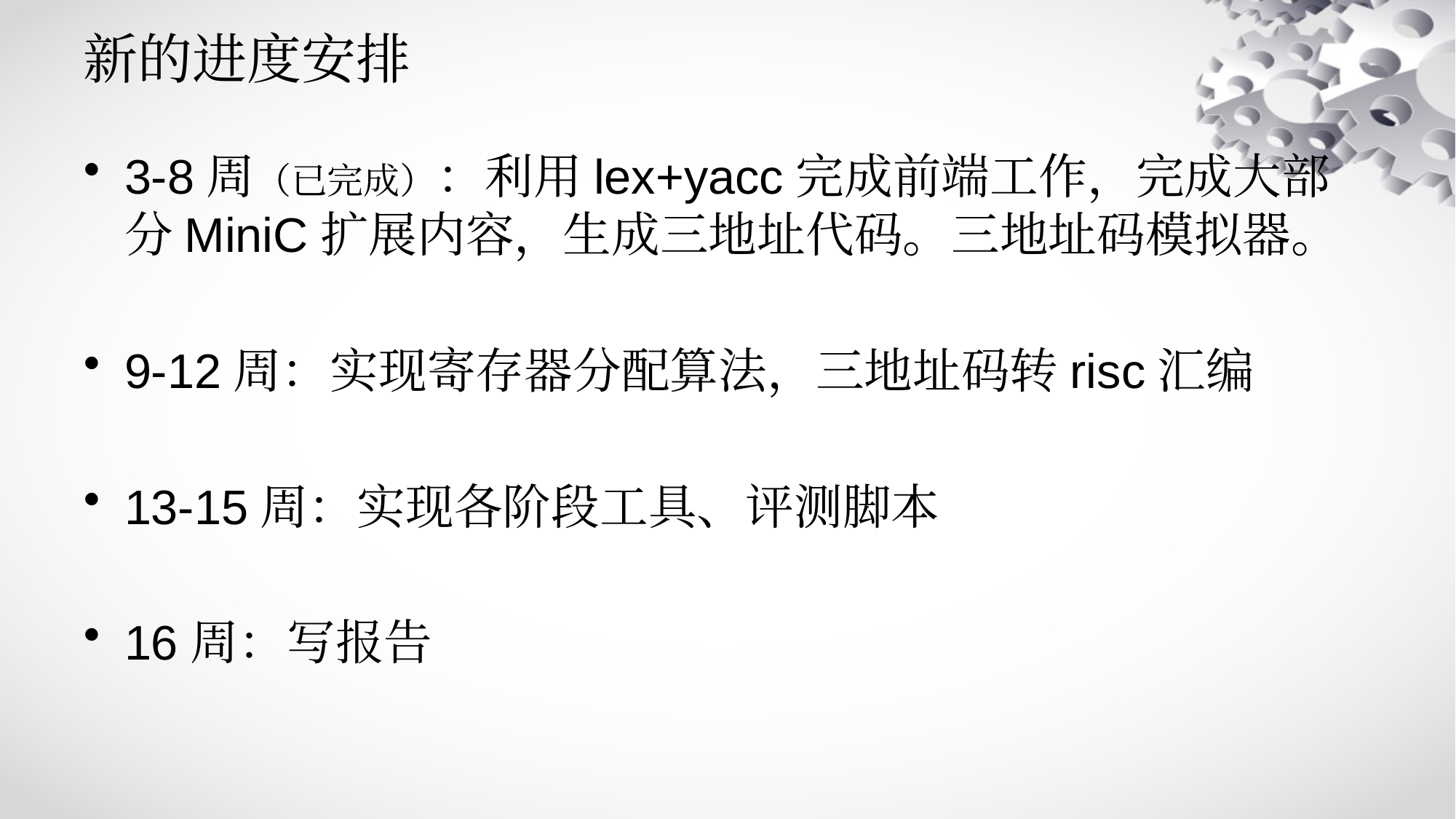

# 新的进度安排
3-8周（已完成）：利用lex+yacc完成前端工作，完成大部分MiniC扩展内容，生成三地址代码。三地址码模拟器。

9-12周：实现寄存器分配算法，三地址码转risc汇编

13-15周：实现各阶段工具、评测脚本

16周：写报告